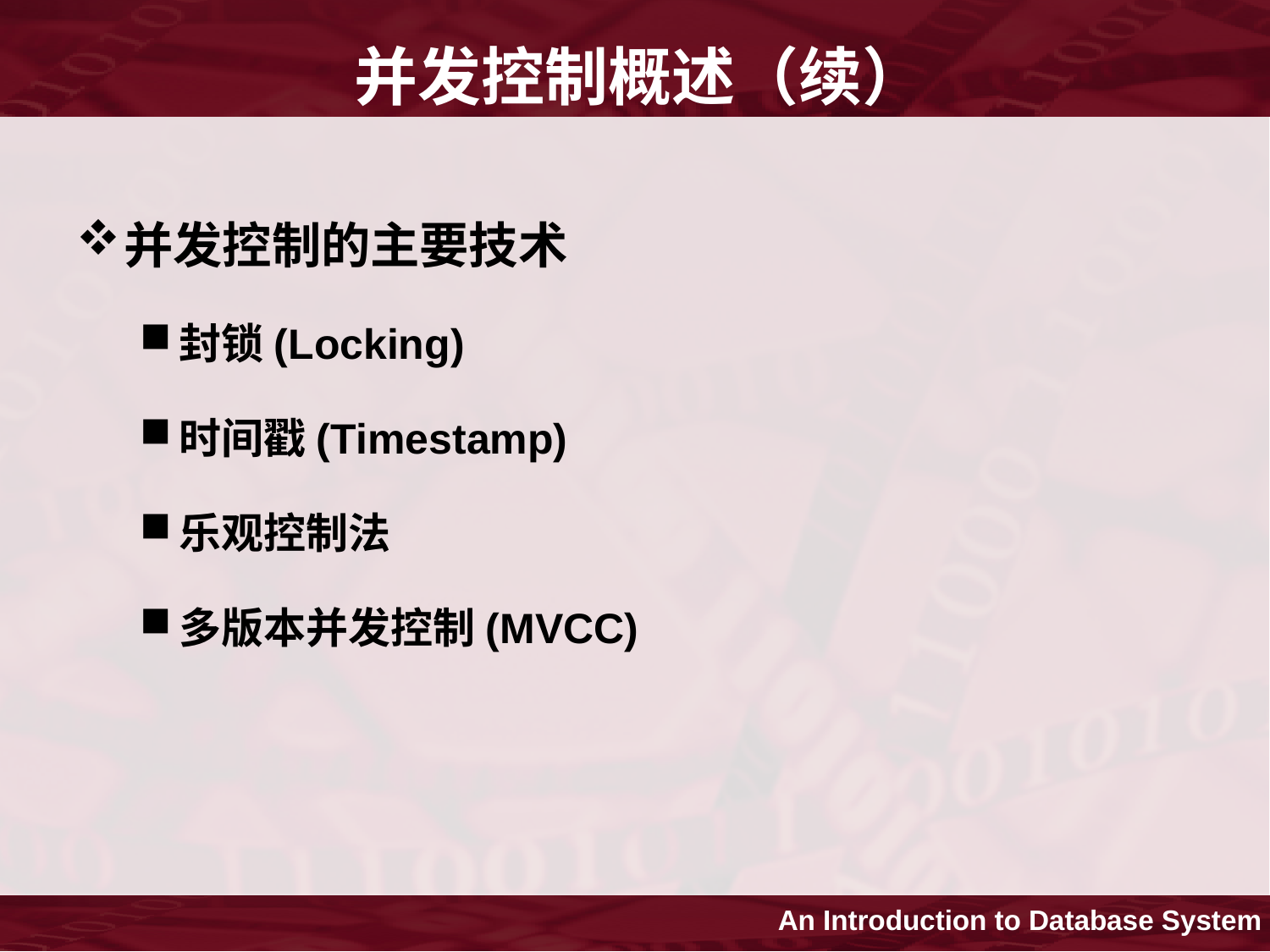

# 并发控制概述（续）
并发控制的主要技术
封锁(Locking)
时间戳(Timestamp)
乐观控制法
多版本并发控制(MVCC)